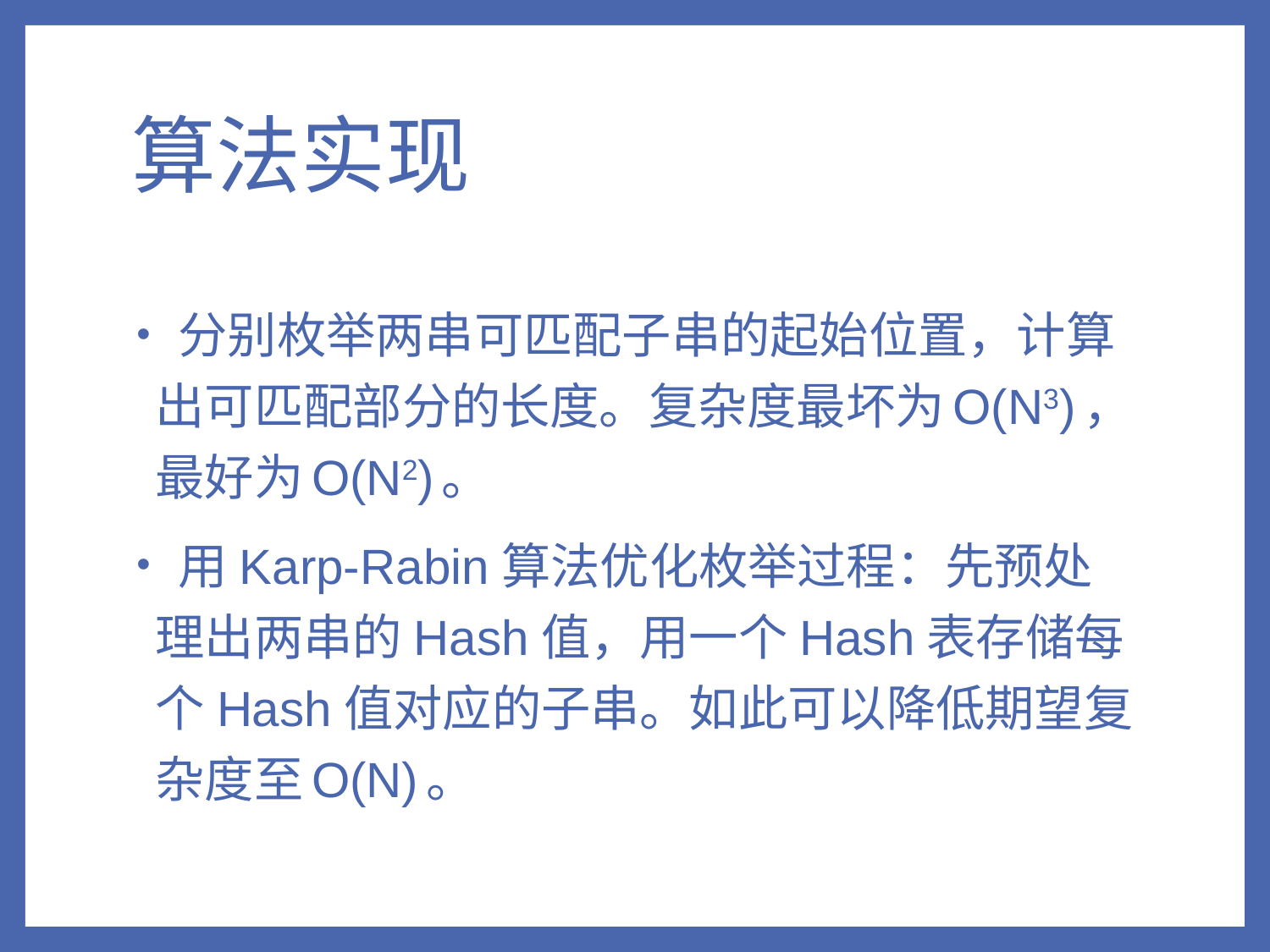

算法实现
 分别枚举两串可匹配子串的起始位置，计算出可匹配部分的长度。复杂度最坏为 O(N3) ，最好为 O(N2) 。
 用Karp-Rabin算法优化枚举过程：先预处理出两串的Hash值，用一个Hash表存储每个Hash值对应的子串。如此可以降低期望复杂度至 O(N) 。